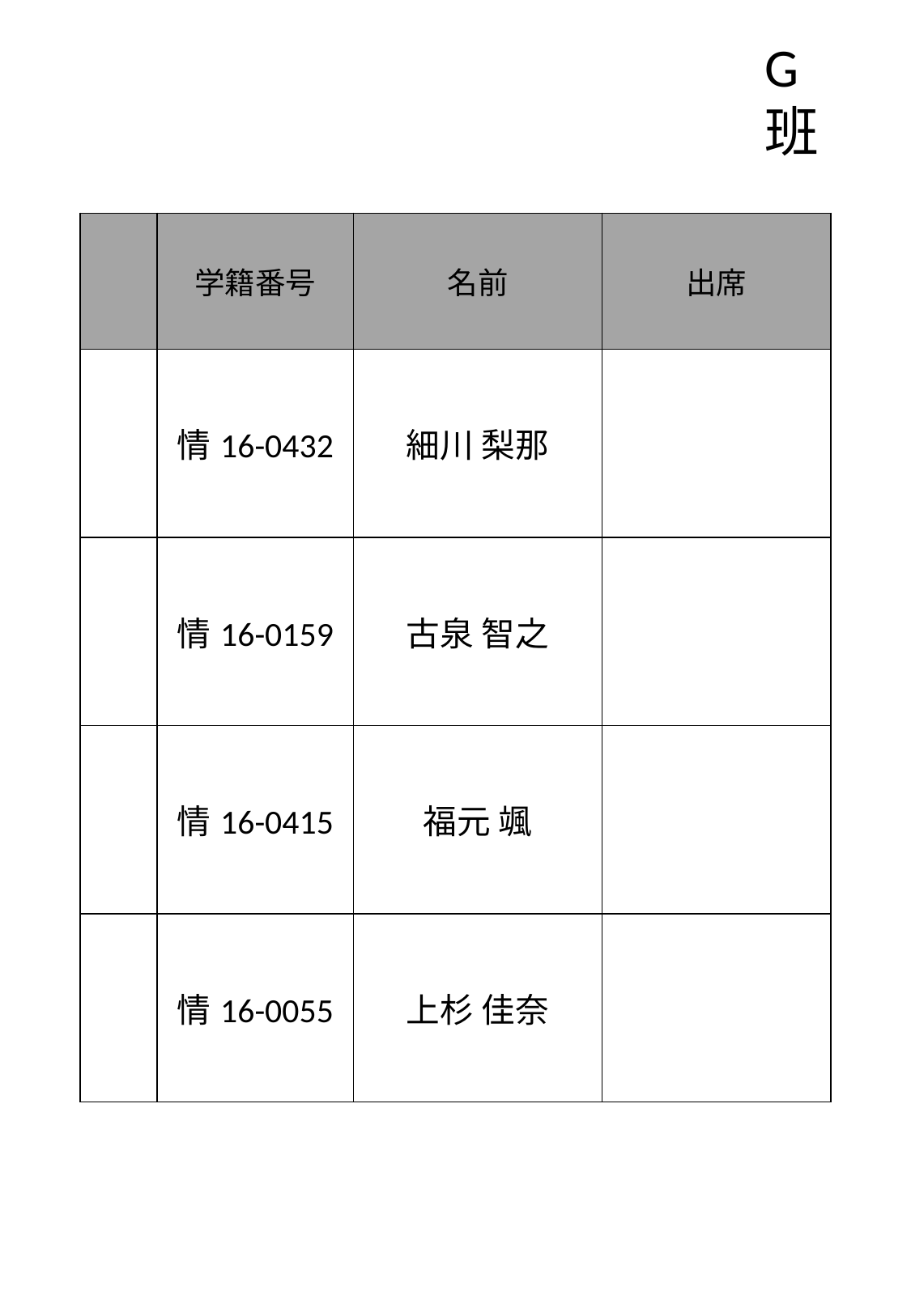

G班
|  | 学籍番号 | 名前 | 出席 |
| --- | --- | --- | --- |
|  | 情16-0432 | 細川 梨那 |  |
|  | 情16-0159 | 古泉 智之 |  |
|  | 情16-0415 | 福元 颯 |  |
|  | 情16-0055 | 上杉 佳奈 |  |